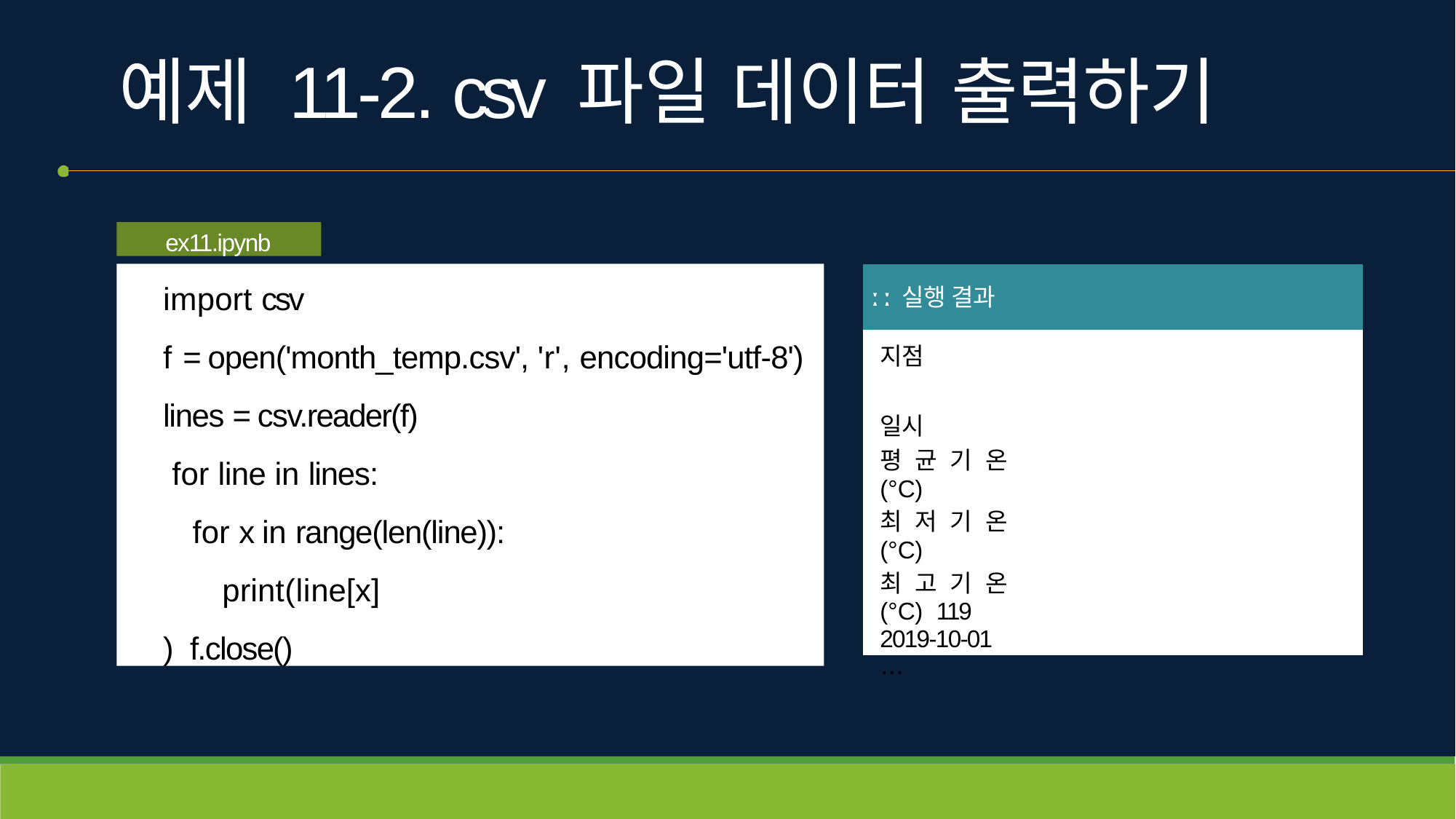

# 예제 11-2. csv 파일 데이터 출력하기

ex11.ipynb
import csv
f = open('month_temp.csv', 'r', encoding='utf-8')
lines = csv.reader(f)  for line in lines:
for x in range(len(line)):
print(line[x])  f.close()
| ː ː 실행 결과 |
| --- |
| 지점 일시 평균기온(°C) 최저기온(°C) 최고기온(°C) 119 2019-10-01 … |